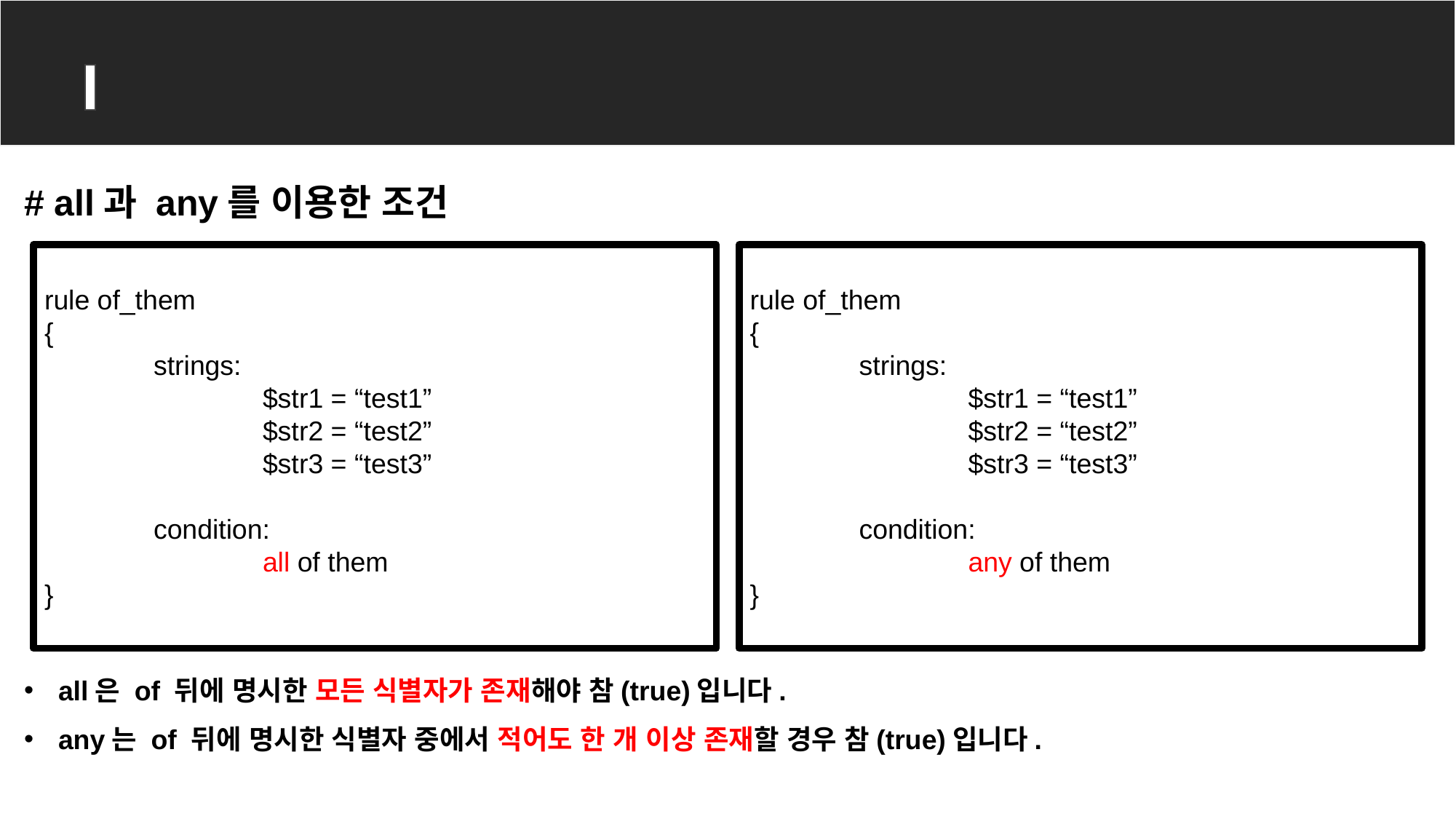

YARA rule 심화

# all과 any를 이용한 조건

rule of_them
{
	strings:
		$str1 = “test1”
		$str2 = “test2”
		$str3 = “test3”

	condition:
		all of them
}

rule of_them
{
	strings:
		$str1 = “test1”
		$str2 = “test2”
		$str3 = “test3”

	condition:
		any of them
}

all은 of 뒤에 명시한 모든 식별자가 존재해야 참(true)입니다.

any는 of 뒤에 명시한 식별자 중에서 적어도 한 개 이상 존재할 경우 참(true)입니다.